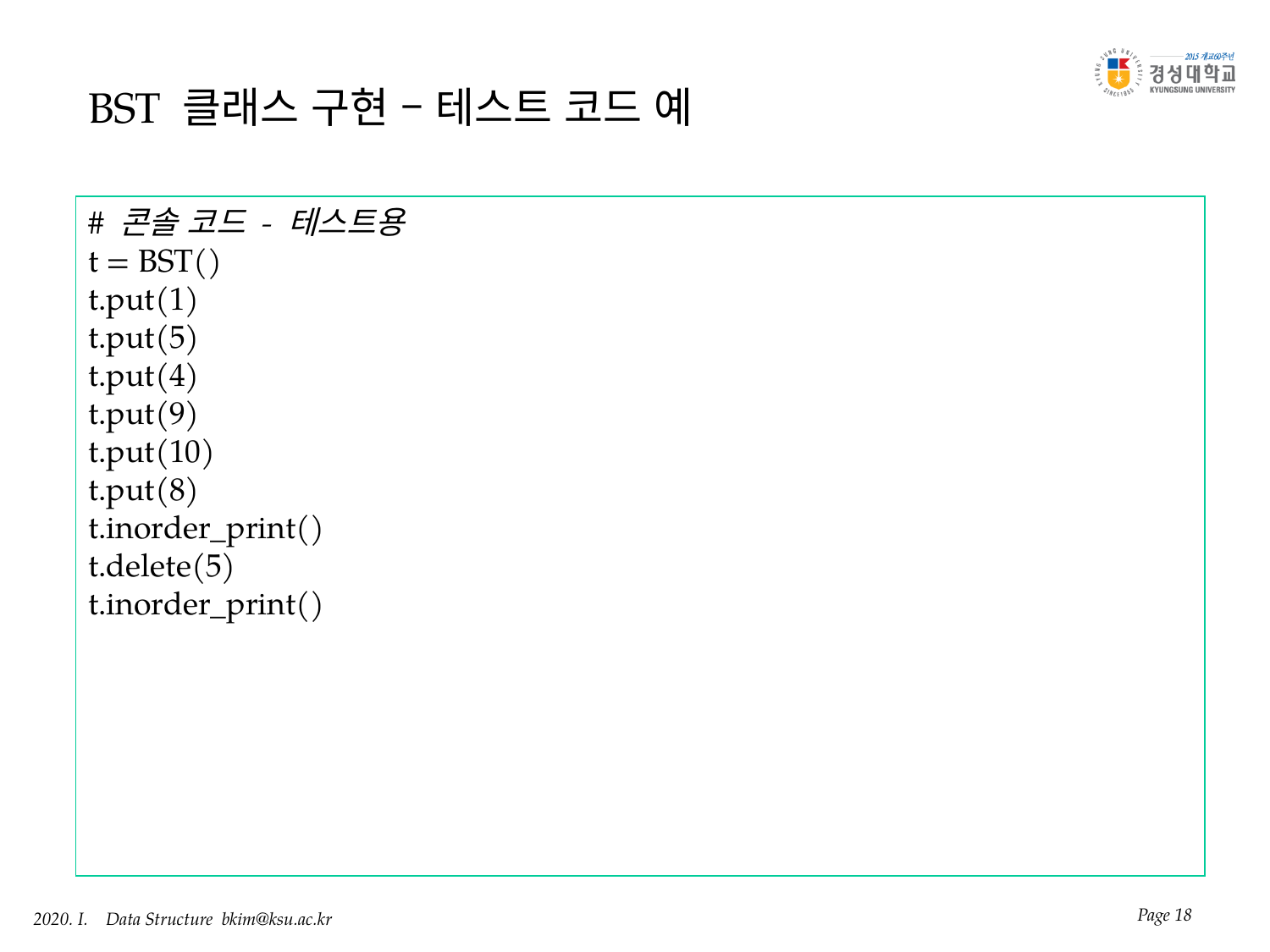

# BST 클래스 구현 – 테스트 코드 예
# 콘솔 코드 - 테스트용 t = BST() t.put(1) t.put(5) t.put(4) t.put(9) t.put(10) t.put(8) t.inorder_print() t.delete(5) t.inorder_print()
Page 18